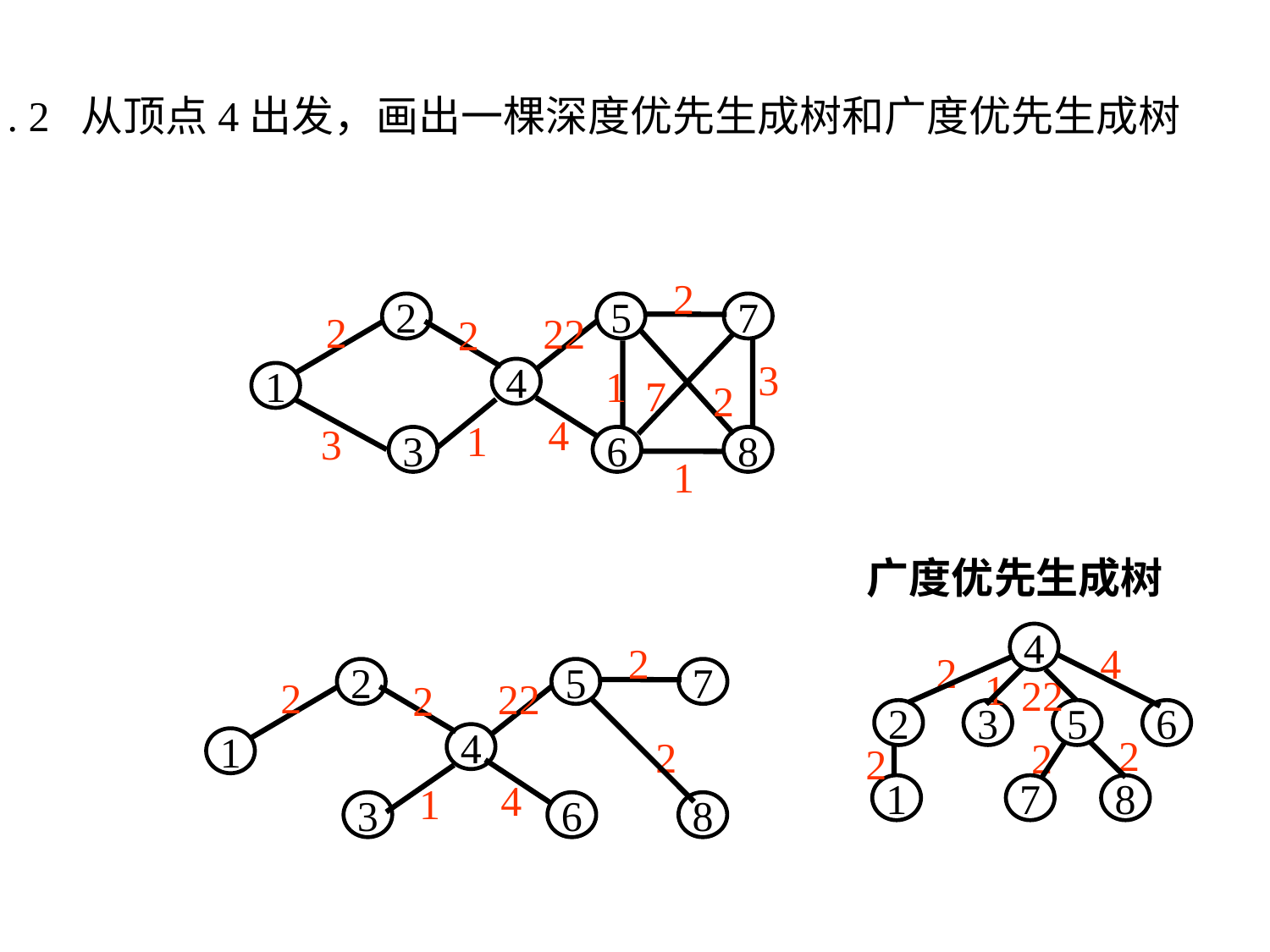

5 . 2  从顶点4出发，画出一棵深度优先生成树和广度优先生成树
2
2
22
2
3
1
7
2
4
1
3
1
2
5
7
4
1
3
6
8

广度优先生成树
4
4
2

1
22

2
3
5
6
2
2
2

1
7
8
2
7

2
2

5
22

2

1

2
8
4

4
6

1
3